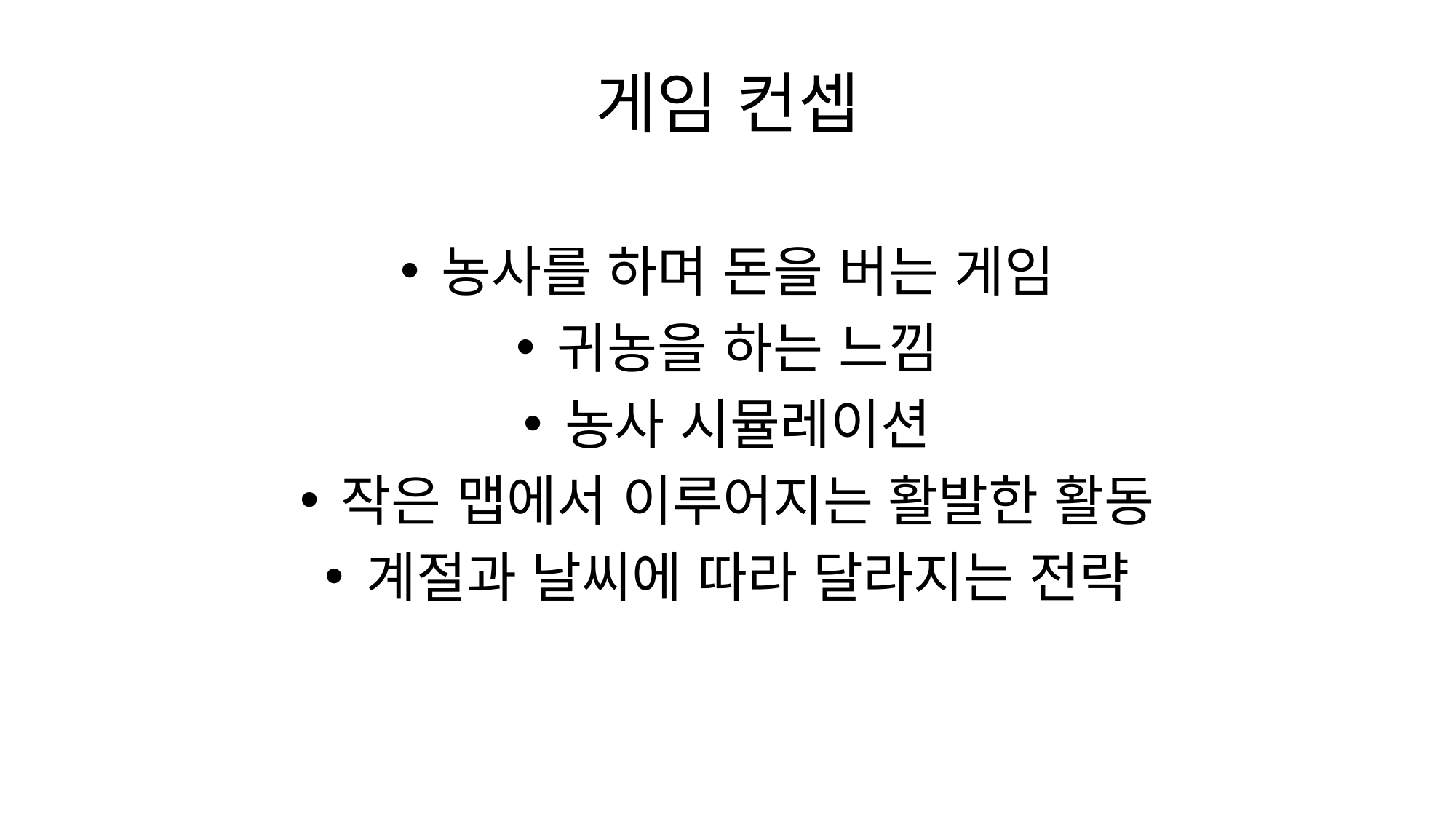

# 게임 컨셉
농사를 하며 돈을 버는 게임
귀농을 하는 느낌
농사 시뮬레이션
작은 맵에서 이루어지는 활발한 활동
계절과 날씨에 따라 달라지는 전략